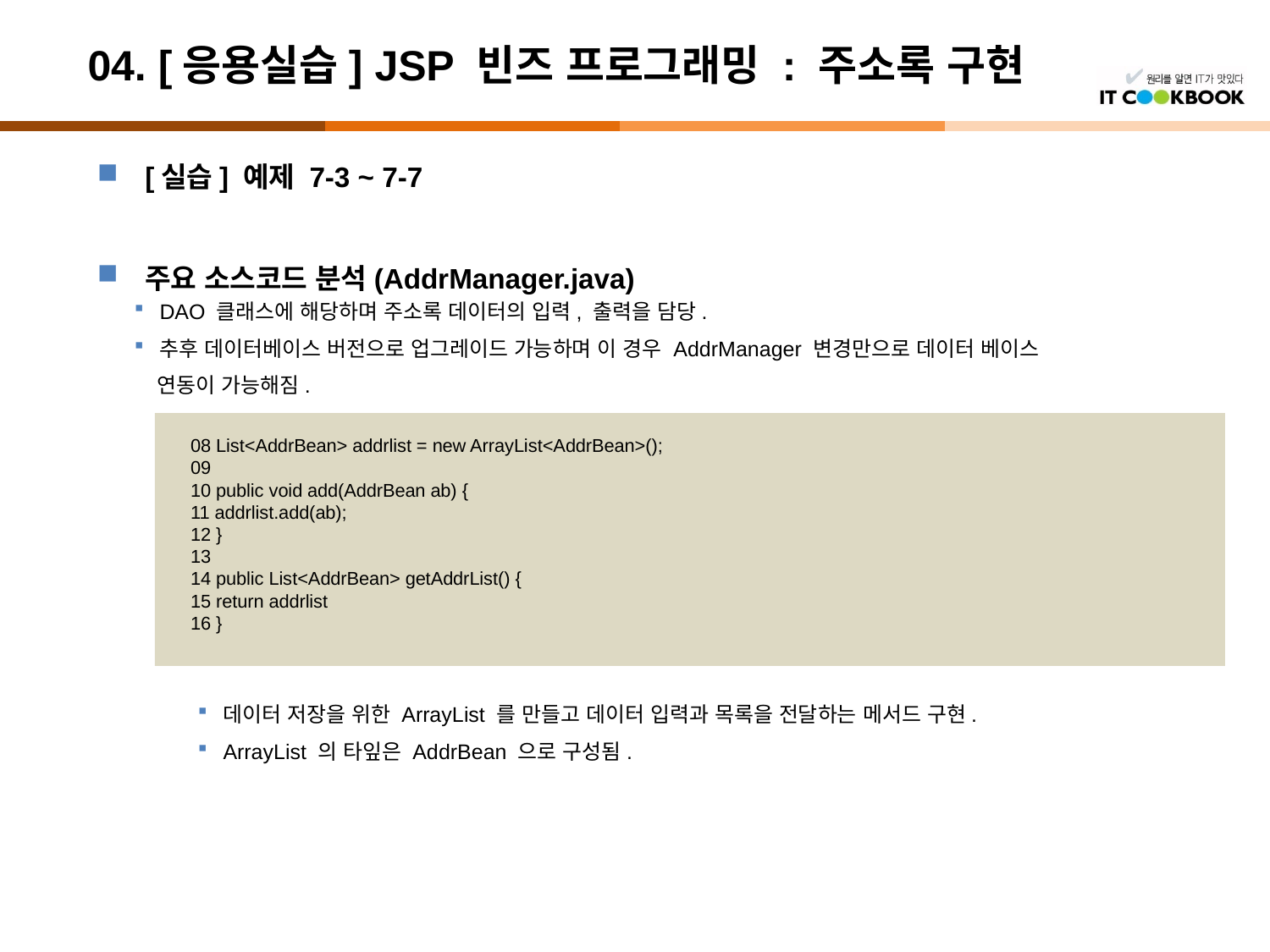

# 04. [응용실습] JSP 빈즈 프로그래밍 : 주소록 구현
[실습] 예제 7-3 ~ 7-7

주요 소스코드 분석(AddrManager.java)
DAO 클래스에 해당하며 주소록 데이터의 입력, 출력을 담당.
추후 데이터베이스 버전으로 업그레이드 가능하며 이 경우 AddrManager 변경만으로 데이터 베이스
   연동이 가능해짐.

데이터 저장을 위한 ArrayList 를 만들고 데이터 입력과 목록을 전달하는 메서드 구현.
ArrayList 의 타잎은 AddrBean 으로 구성됨.

08 List<AddrBean> addrlist = new ArrayList<AddrBean>();
09
10 public void add(AddrBean ab) {
11 addrlist.add(ab);
12 }
13
14 public List<AddrBean> getAddrList() {
15 return addrlist
16 }